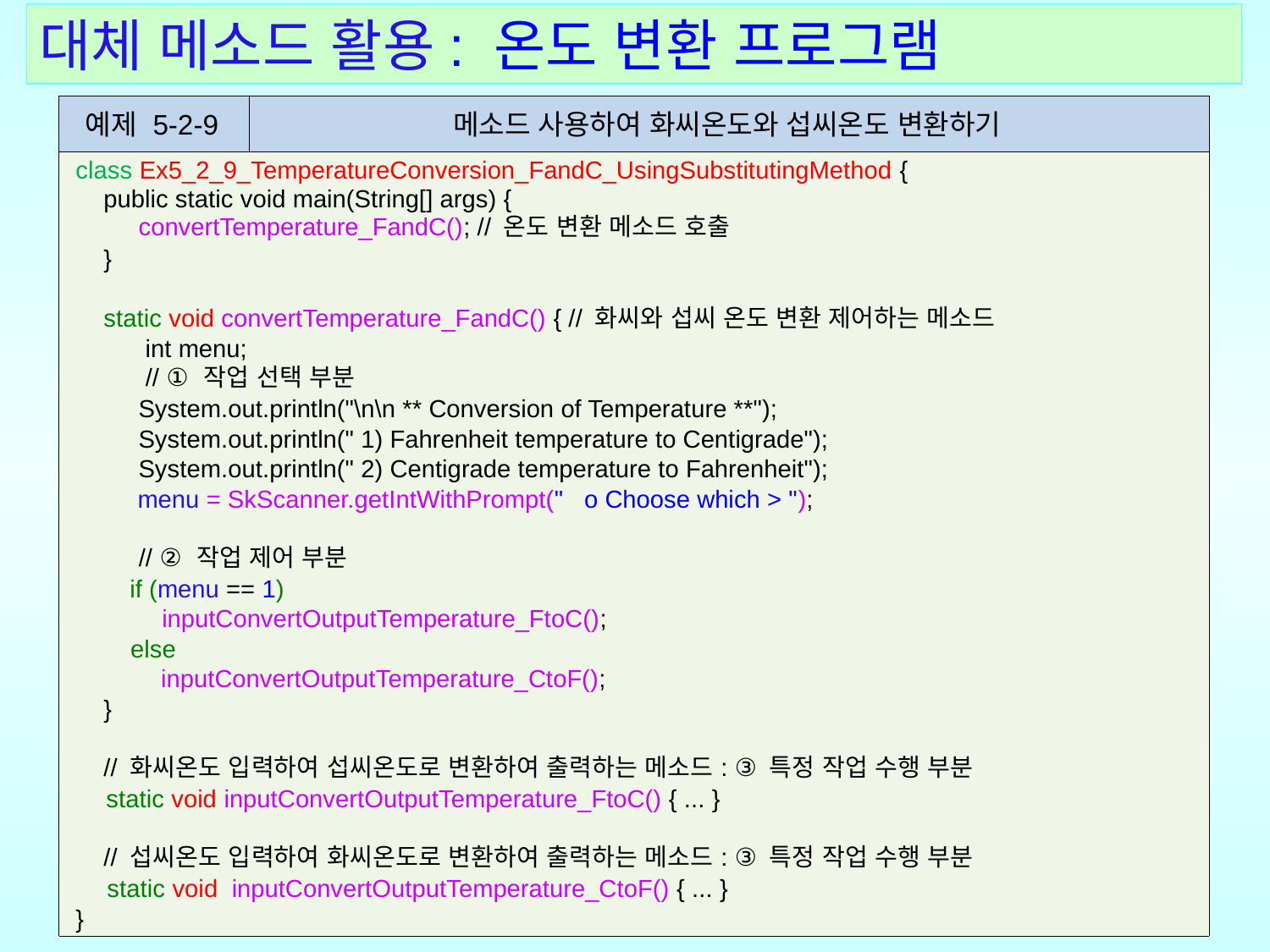

대체 메소드 활용: 온도 변환 프로그램
| 예제 5-2-9 | 메소드 사용하여 화씨온도와 섭씨온도 변환하기 |
| --- | --- |
| class Ex5\_2\_9\_TemperatureConversion\_FandC\_UsingSubstitutingMethod { public static void main(String[] args) { convertTemperature\_FandC(); // 온도 변환 메소드 호출 } static void convertTemperature\_FandC() { // 화씨와 섭씨 온도 변환 제어하는 메소드 int menu; // ① 작업 선택 부분 System.out.println("\n\n \*\* Conversion of Temperature \*\*"); System.out.println(" 1) Fahrenheit temperature to Centigrade"); System.out.println(" 2) Centigrade temperature to Fahrenheit"); menu = SkScanner.getIntWithPrompt(" o Choose which > "); // ② 작업 제어 부분 if (menu == 1) inputConvertOutputTemperature\_FtoC(); else inputConvertOutputTemperature\_CtoF(); } // 화씨온도 입력하여 섭씨온도로 변환하여 출력하는 메소드: ③ 특정 작업 수행 부분 static void inputConvertOutputTemperature\_FtoC() { ... } // 섭씨온도 입력하여 화씨온도로 변환하여 출력하는 메소드: ③ 특정 작업 수행 부분 static void inputConvertOutputTemperature\_CtoF() { ... } } | class DegreeConversion\_FandC\_UsingMethod { public static void main(String args[]) { convertDegree\_FandC(); // 온도 변환 메소드 호출 main(args); // 이 문장은 반복시키기 위한 문장임 } static void convertDegree\_FandC() { // 화씨와 섭씨 온도 변환을 제어하는 메소드 int menu; // ① 작업 선택 부분 System.out.println("\n\n \*\* Conversion of Degree \*\*"); System.out.println(" 1) Fahrenheit degree to Centigrade degree"); System.out.println(" 2) Centigrade degree to Fahrenheit degree\n"); menu = SkScanner.getIntWithPrompt(" o Choose which > "); // ② 작업 제어 부분 if (menu == 1) inputConvertOutputDegree\_FtoC(); else inputConvertOutputDegree\_CtoF(); } // 화씨온도 입력하여 섭씨온도로 변환하여 출력하는 메소드: ③ 특정 작업 수행 부분 static void inputConvertOutputDegree\_FtoC() { ... } // 섭씨온도 입력하여 화씨온도로 변환하여 출력하는 메소드: ③ 특정 작업 수행 부분 static void inputConvertOutputDegree\_CtoF() { ... } } |